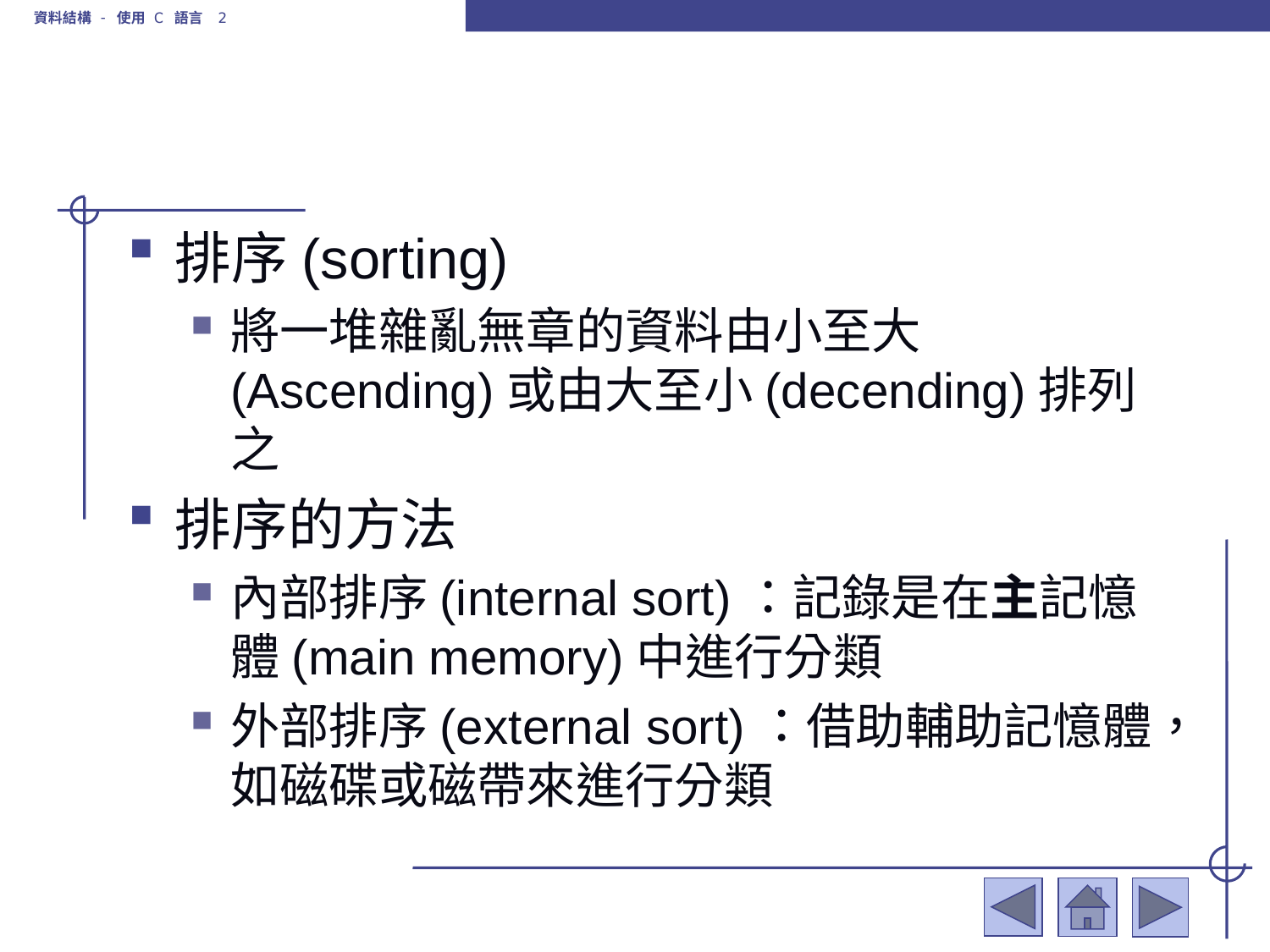

資料結構 - 使用 C 語言   2
#
排序(sorting)
將一堆雜亂無章的資料由小至大(Ascending)或由大至小(decending)排列之
排序的方法
內部排序(internal sort)：記錄是在主記憶體(main memory)中進行分類
外部排序(external sort)：借助輔助記憶體，如磁碟或磁帶來進行分類